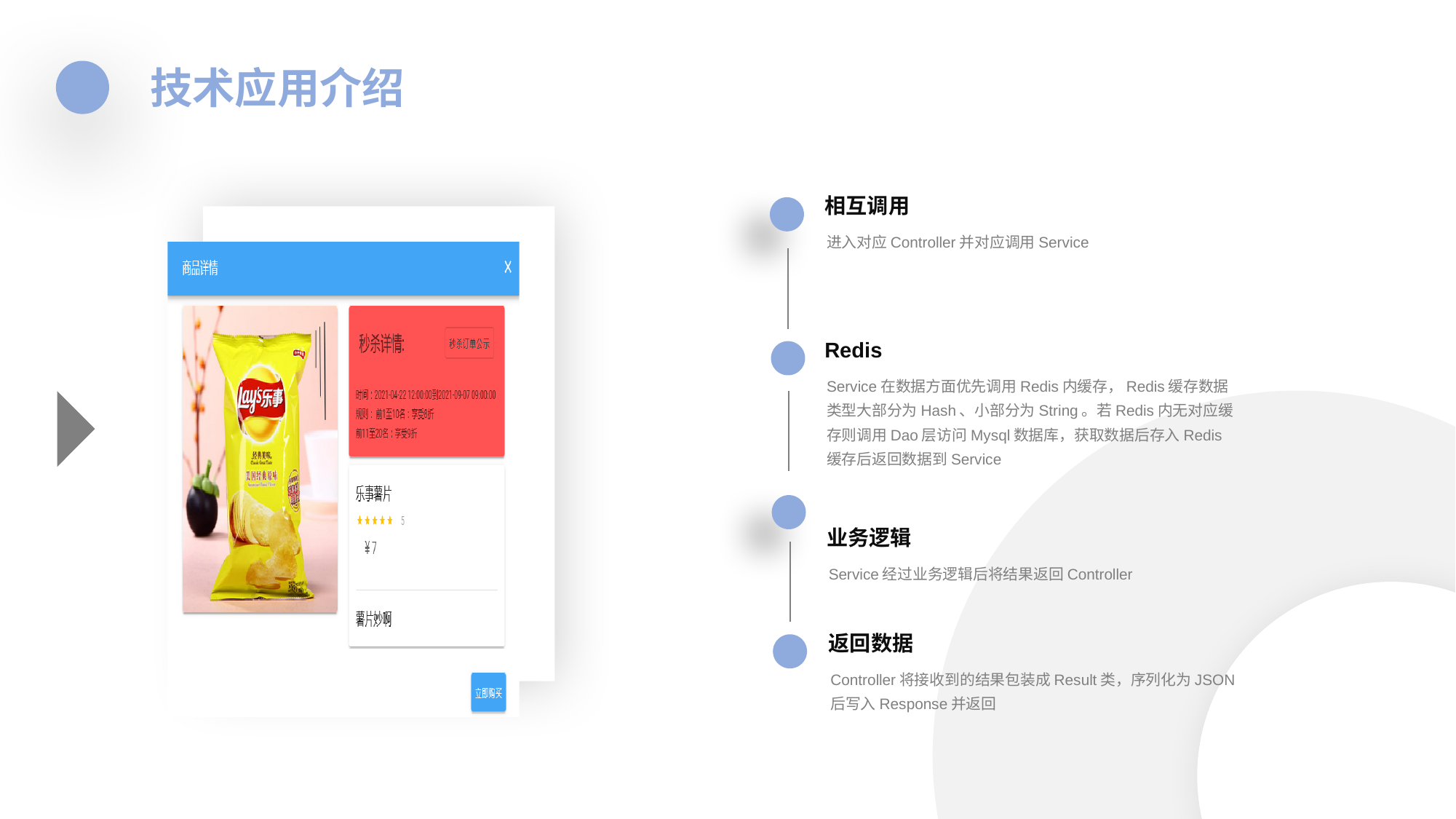

技术应用介绍

相互调用

进入对应Controller并对应调用Service

Redis

Service在数据方面优先调用Redis内缓存，Redis缓存数据类型大部分为Hash、小部分为String。若Redis内无对应缓存则调用Dao层访问Mysql数据库，获取数据后存入Redis缓存后返回数据到Service

业务逻辑
Service经过业务逻辑后将结果返回Controller

返回数据

Controller将接收到的结果包装成Result类，序列化为JSON后写入Response并返回